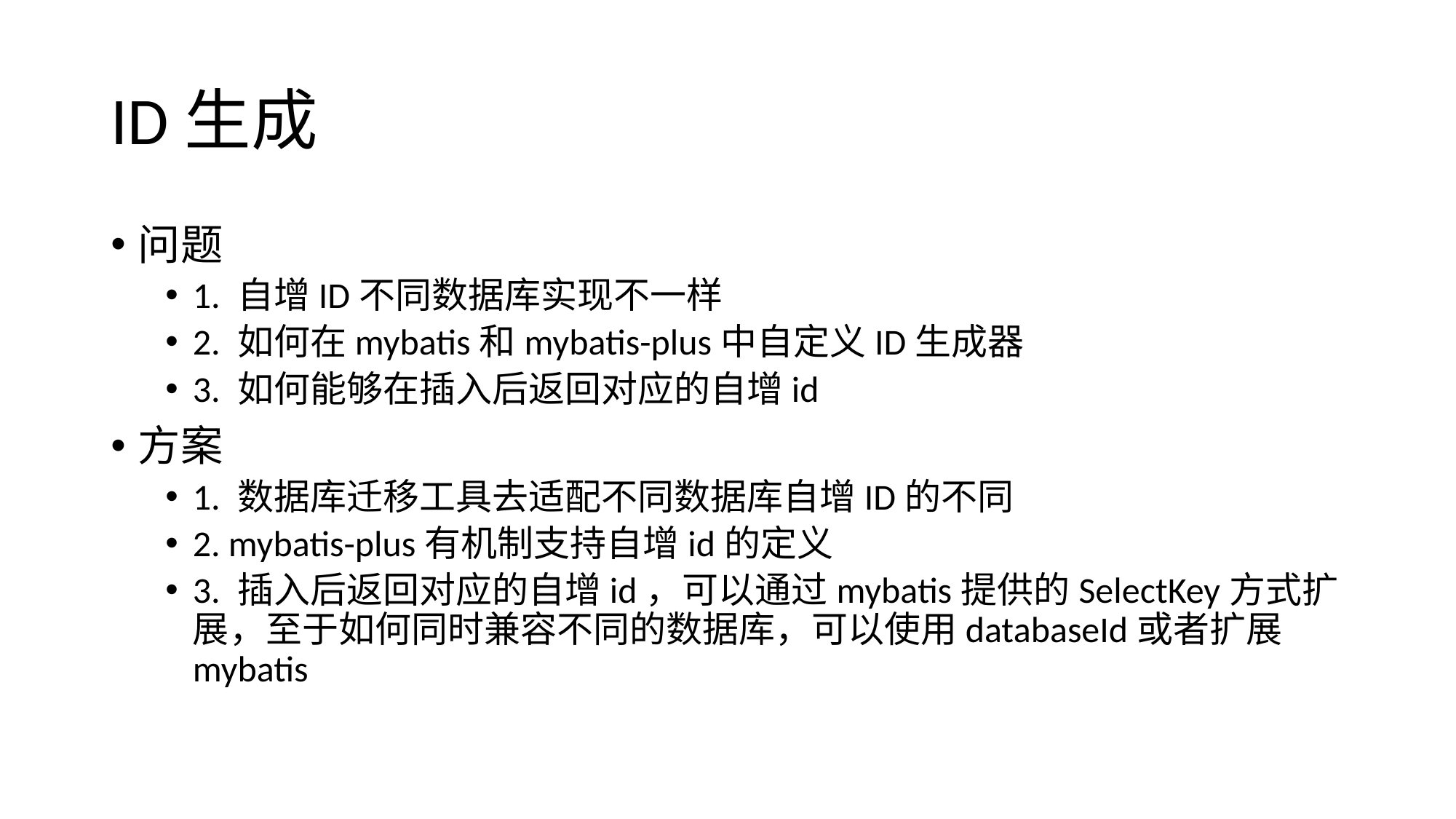

# ID生成
问题
1. 自增ID不同数据库实现不一样
2. 如何在mybatis和mybatis-plus中自定义ID生成器
3. 如何能够在插入后返回对应的自增id
方案
1. 数据库迁移工具去适配不同数据库自增ID的不同
2. mybatis-plus有机制支持自增id的定义
3. 插入后返回对应的自增id，可以通过mybatis提供的SelectKey方式扩展，至于如何同时兼容不同的数据库，可以使用databaseId或者扩展mybatis